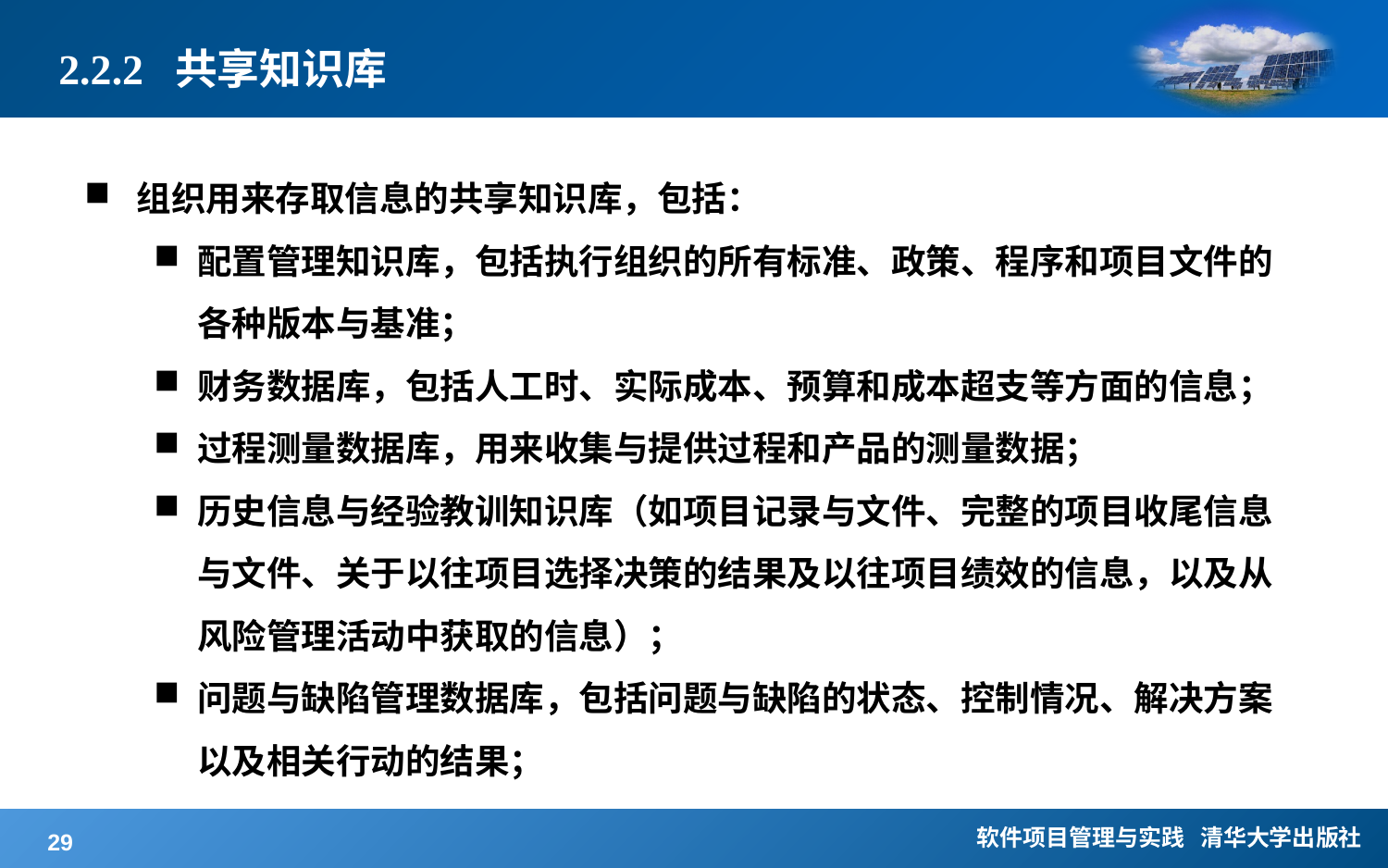

# 2.2.2  共享知识库
组织用来存取信息的共享知识库，包括：
配置管理知识库，包括执行组织的所有标准、政策、程序和项目文件的各种版本与基准；
财务数据库，包括人工时、实际成本、预算和成本超支等方面的信息；
过程测量数据库，用来收集与提供过程和产品的测量数据；
历史信息与经验教训知识库（如项目记录与文件、完整的项目收尾信息与文件、关于以往项目选择决策的结果及以往项目绩效的信息，以及从风险管理活动中获取的信息）；
问题与缺陷管理数据库，包括问题与缺陷的状态、控制情况、解决方案以及相关行动的结果；